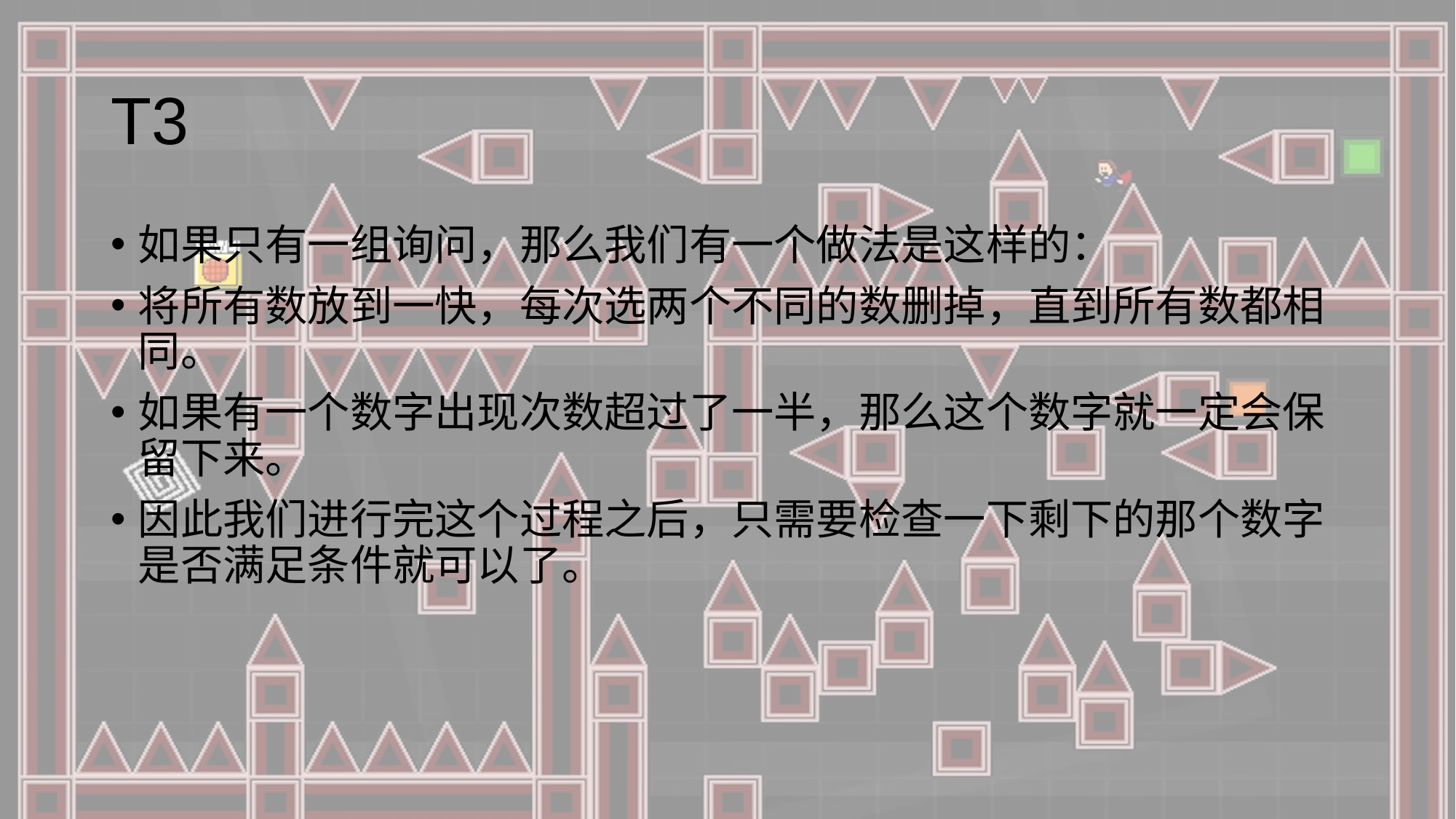

# T3
如果只有一组询问，那么我们有一个做法是这样的：
将所有数放到一快，每次选两个不同的数删掉，直到所有数都相同。
如果有一个数字出现次数超过了一半，那么这个数字就一定会保留下来。
因此我们进行完这个过程之后，只需要检查一下剩下的那个数字是否满足条件就可以了。